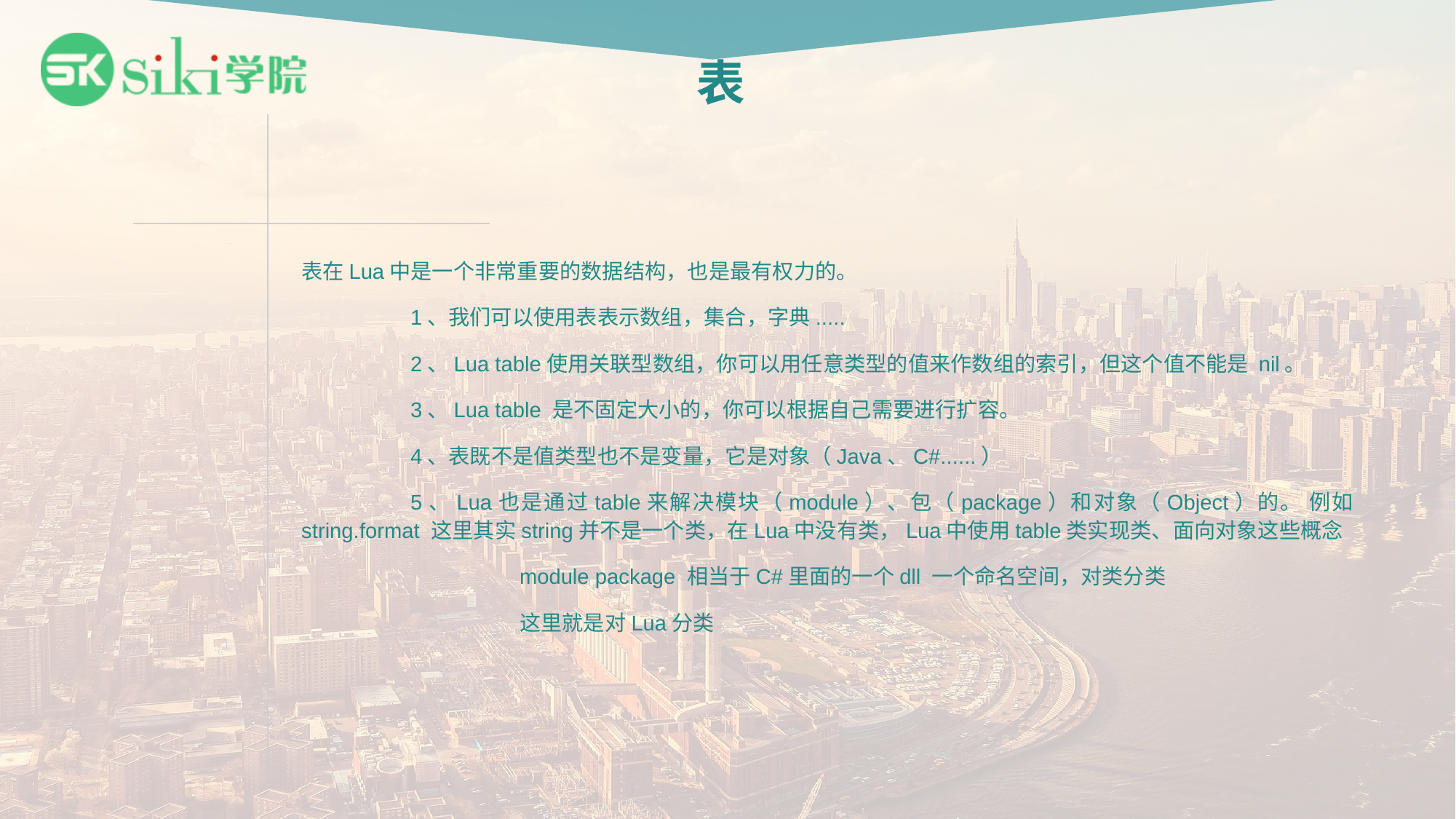

# 表
表在Lua中是一个非常重要的数据结构，也是最有权力的。
	1、我们可以使用表表示数组，集合，字典.....
	2、Lua table使用关联型数组，你可以用任意类型的值来作数组的索引，但这个值不能是 nil。
	3、Lua table 是不固定大小的，你可以根据自己需要进行扩容。
	4、表既不是值类型也不是变量，它是对象（Java、C#......）
	5、Lua也是通过table来解决模块（module）、包（package）和对象（Object）的。 例如string.format 这里其实string并不是一个类，在Lua中没有类，Lua中使用table类实现类、面向对象这些概念
		module package 相当于C#里面的一个dll 一个命名空间，对类分类
		这里就是对Lua分类